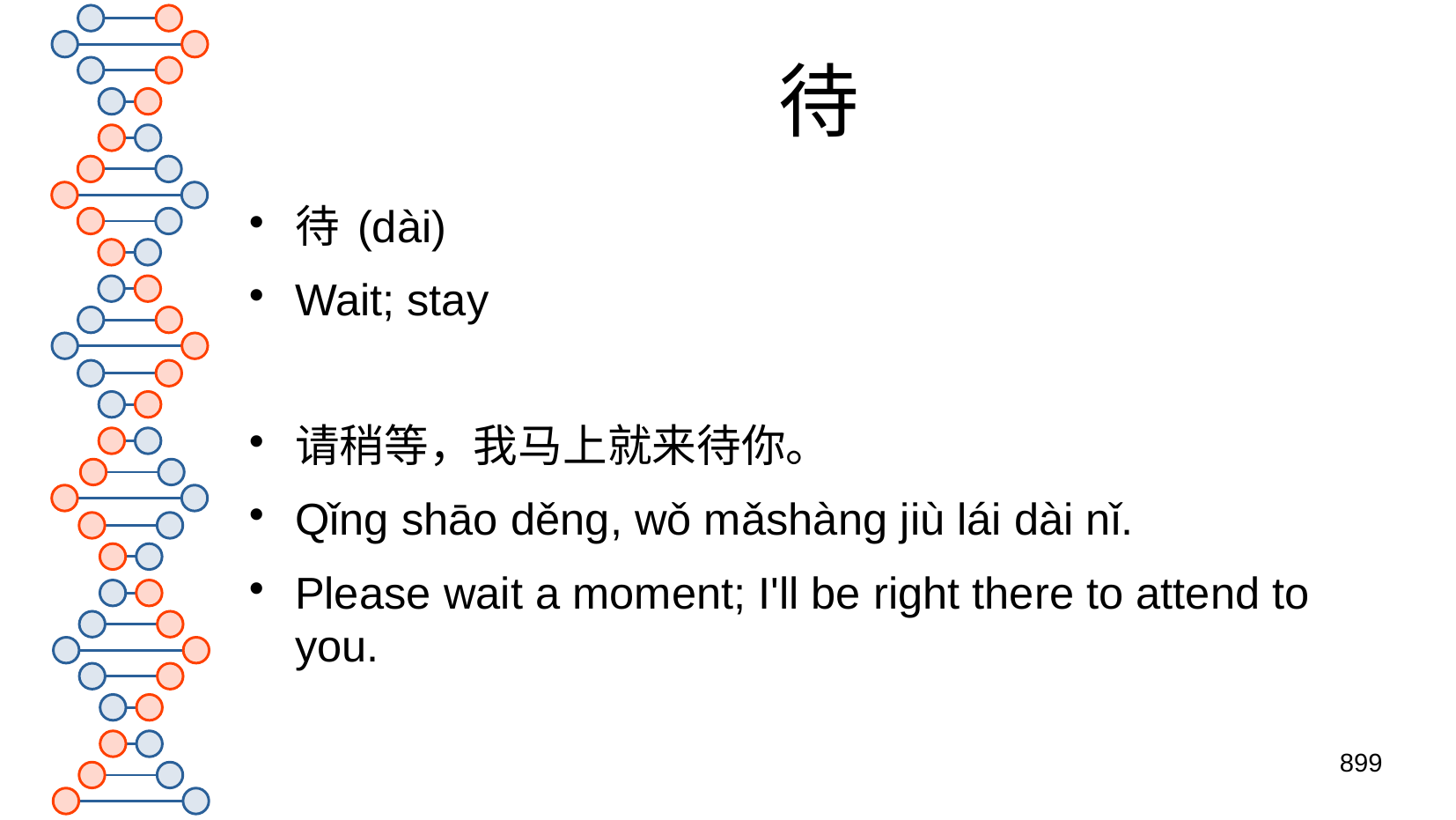

# 待
待 (dài)
Wait; stay

请稍等，我马上就来待你。
Qǐng shāo děng, wǒ mǎshàng jiù lái dài nǐ.
Please wait a moment; I'll be right there to attend to you.

899